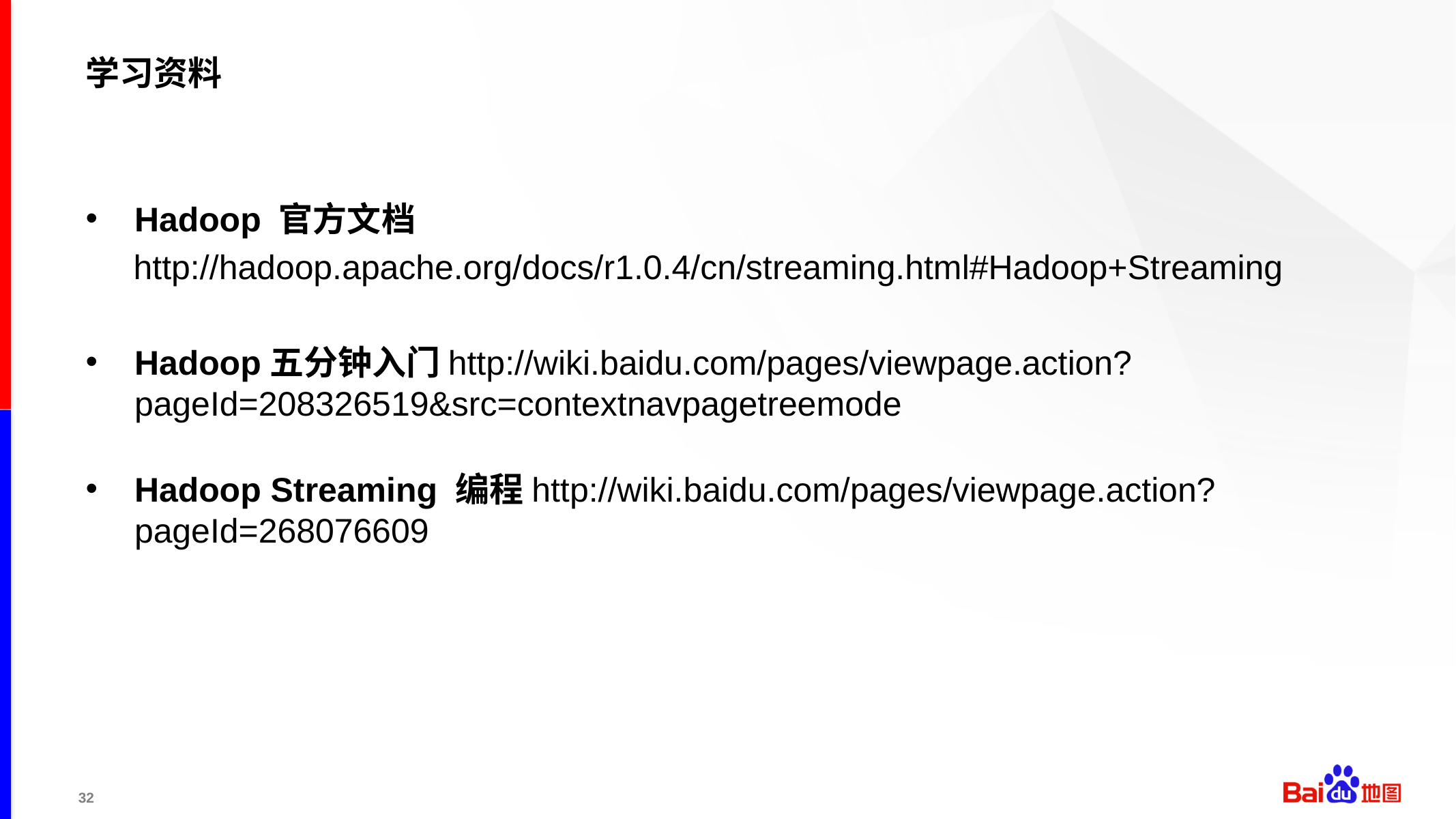

# 学习资料

Hadoop 官方文档
     http://hadoop.apache.org/docs/r1.0.4/cn/streaming.html#Hadoop+Streaming

Hadoop五分钟入门http://wiki.baidu.com/pages/viewpage.action?pageId=208326519&src=contextnavpagetreemode

Hadoop Streaming 编程http://wiki.baidu.com/pages/viewpage.action?pageId=268076609